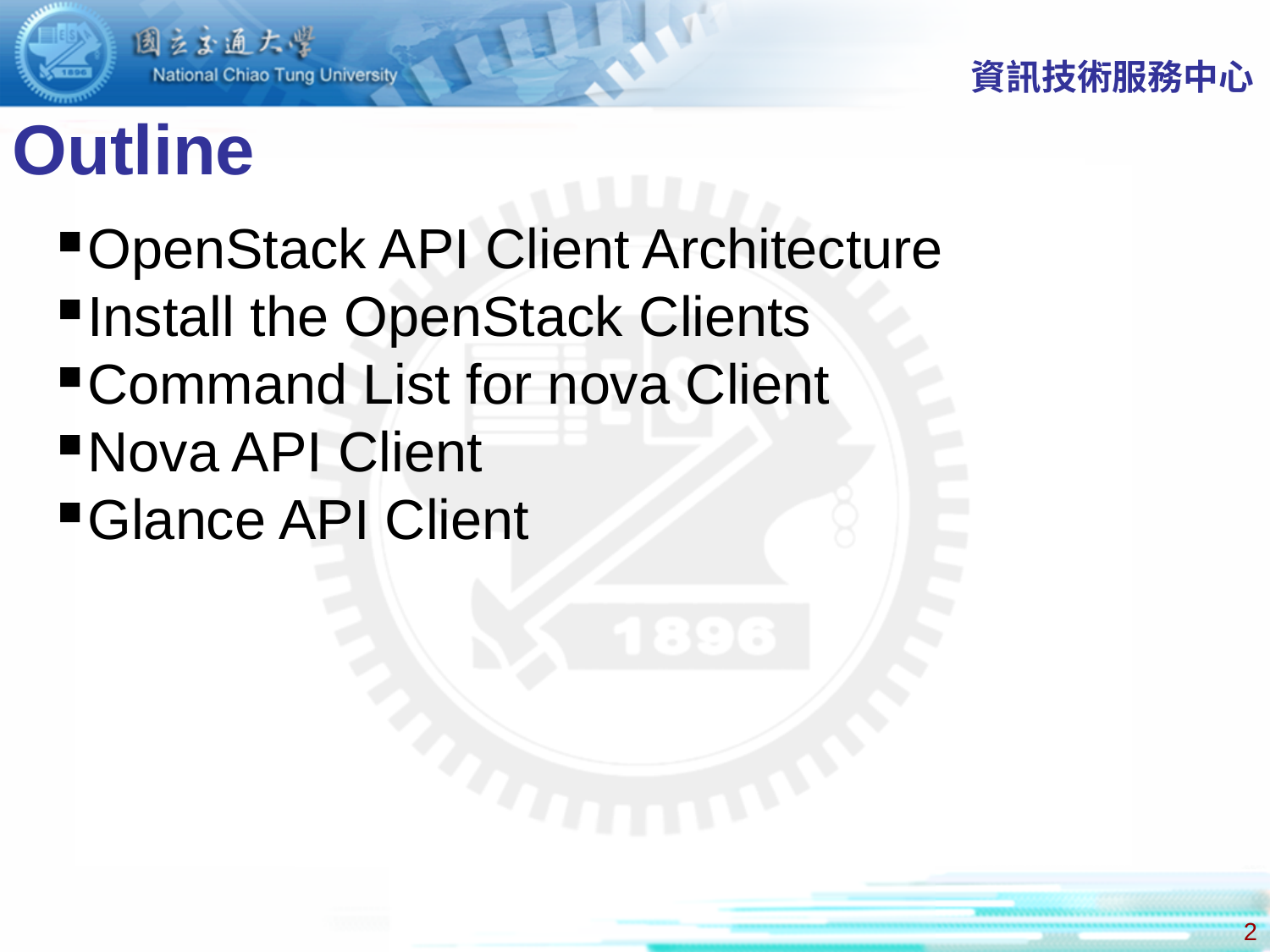

資訊技術服務中心
Outline
OpenStack API Client Architecture
Install the OpenStack Clients
Command List for nova Client
Nova API Client
Glance API Client